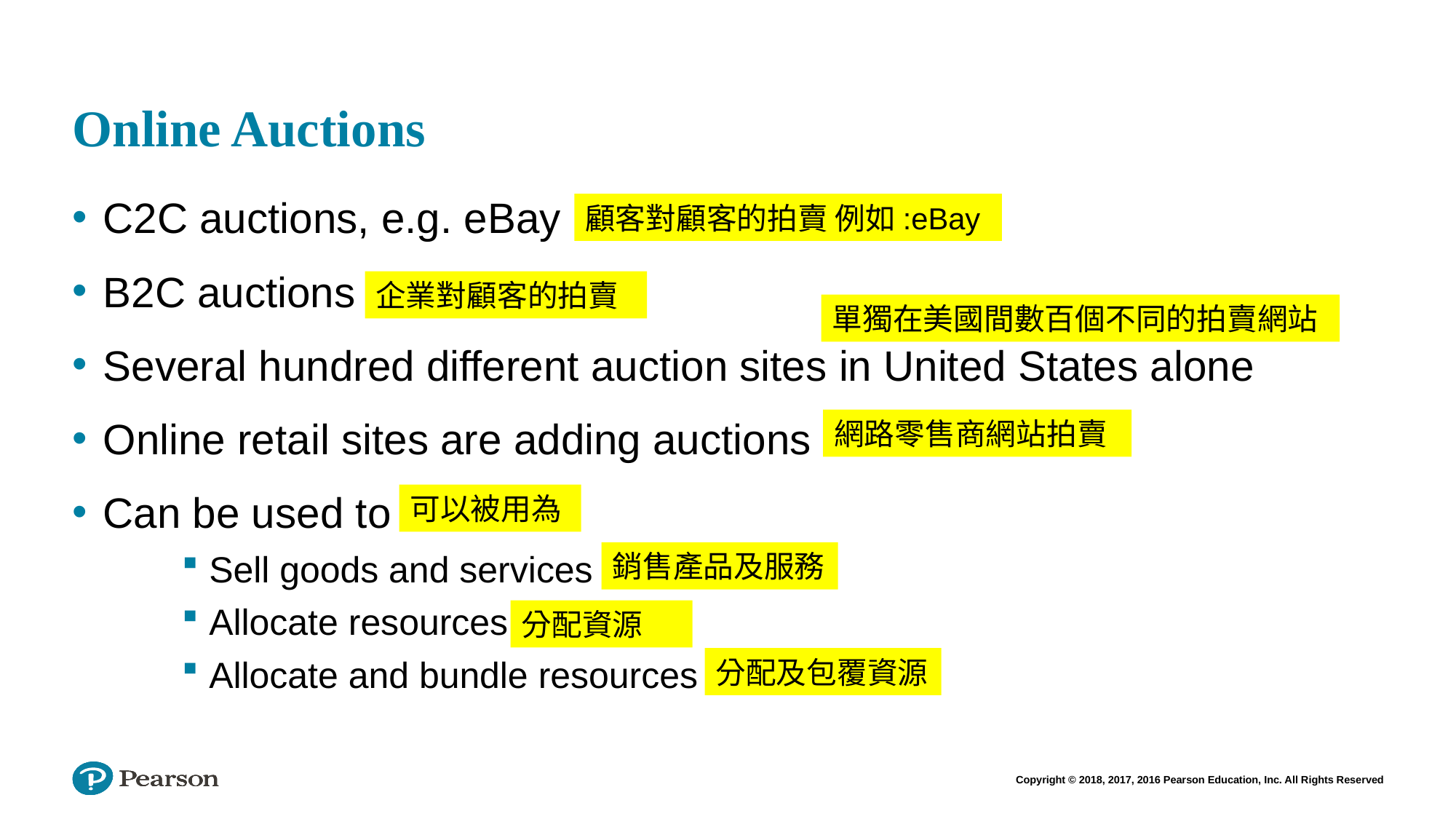

# Online Auctions
C2C auctions, e.g. eBay
B2C auctions
Several hundred different auction sites in United States alone
Online retail sites are adding auctions
Can be used to
Sell goods and services
Allocate resources
Allocate and bundle resources
顧客對顧客的拍賣 例如:eBay
企業對顧客的拍賣
單獨在美國間數百個不同的拍賣網站
網路零售商網站拍賣
可以被用為
銷售產品及服務
分配資源
分配及包覆資源